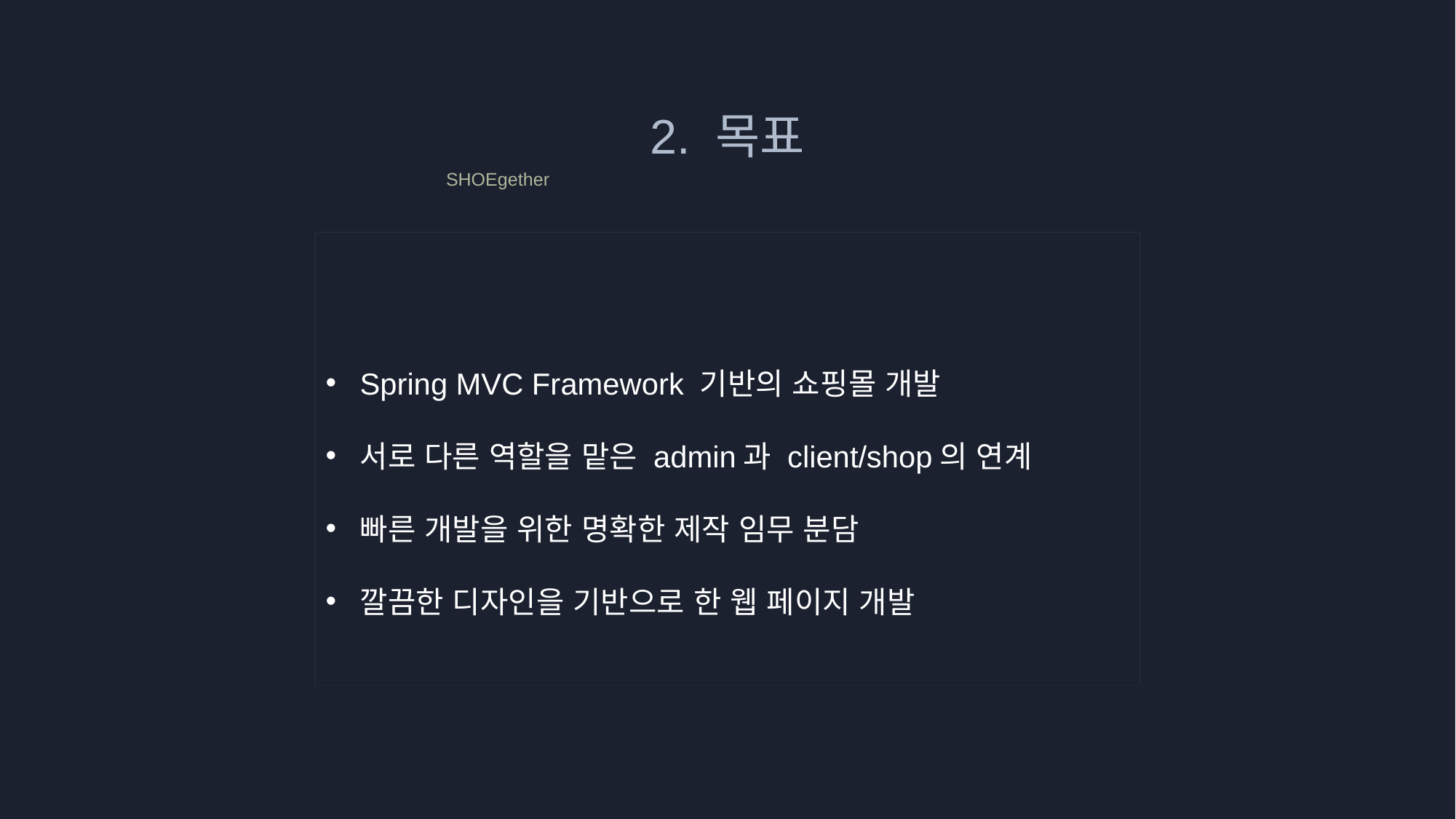

2. 목표
SHOEgether

Spring MVC Framework 기반의 쇼핑몰 개발

서로 다른 역할을 맡은 admin과 client/shop의 연계

빠른 개발을 위한 명확한 제작 임무 분담

깔끔한 디자인을 기반으로 한 웹 페이지 개발